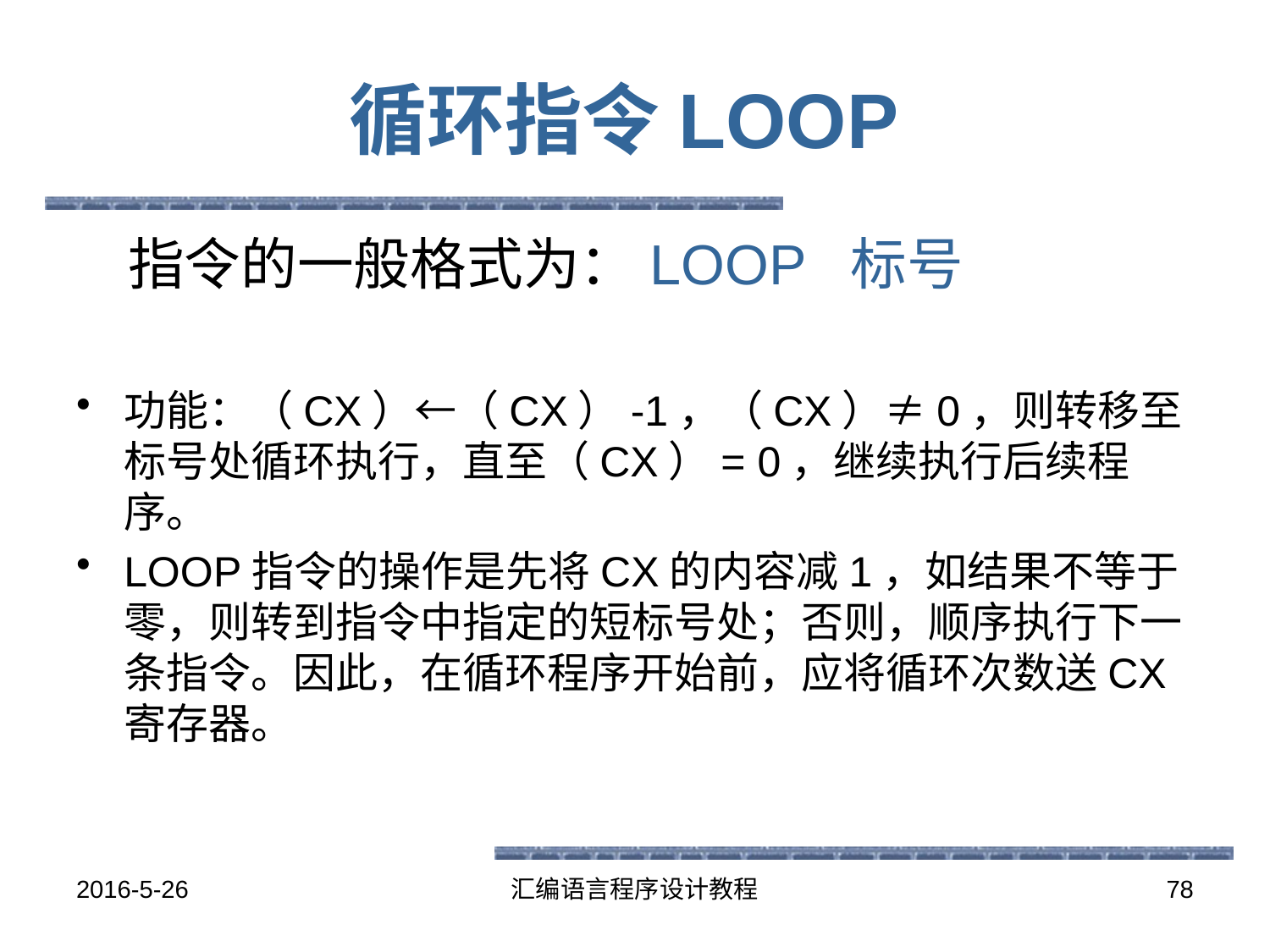

# 循环指令LOOP
   指令的一般格式为：LOOP  标号

功能：（CX）←（CX）-1，（CX）≠0，则转移至标号处循环执行，直至（CX）= 0，继续执行后续程序。
LOOP指令的操作是先将CX的内容减1，如结果不等于零，则转到指令中指定的短标号处；否则，顺序执行下一条指令。因此，在循环程序开始前，应将循环次数送CX寄存器。
2016-5-26
汇编语言程序设计教程
78